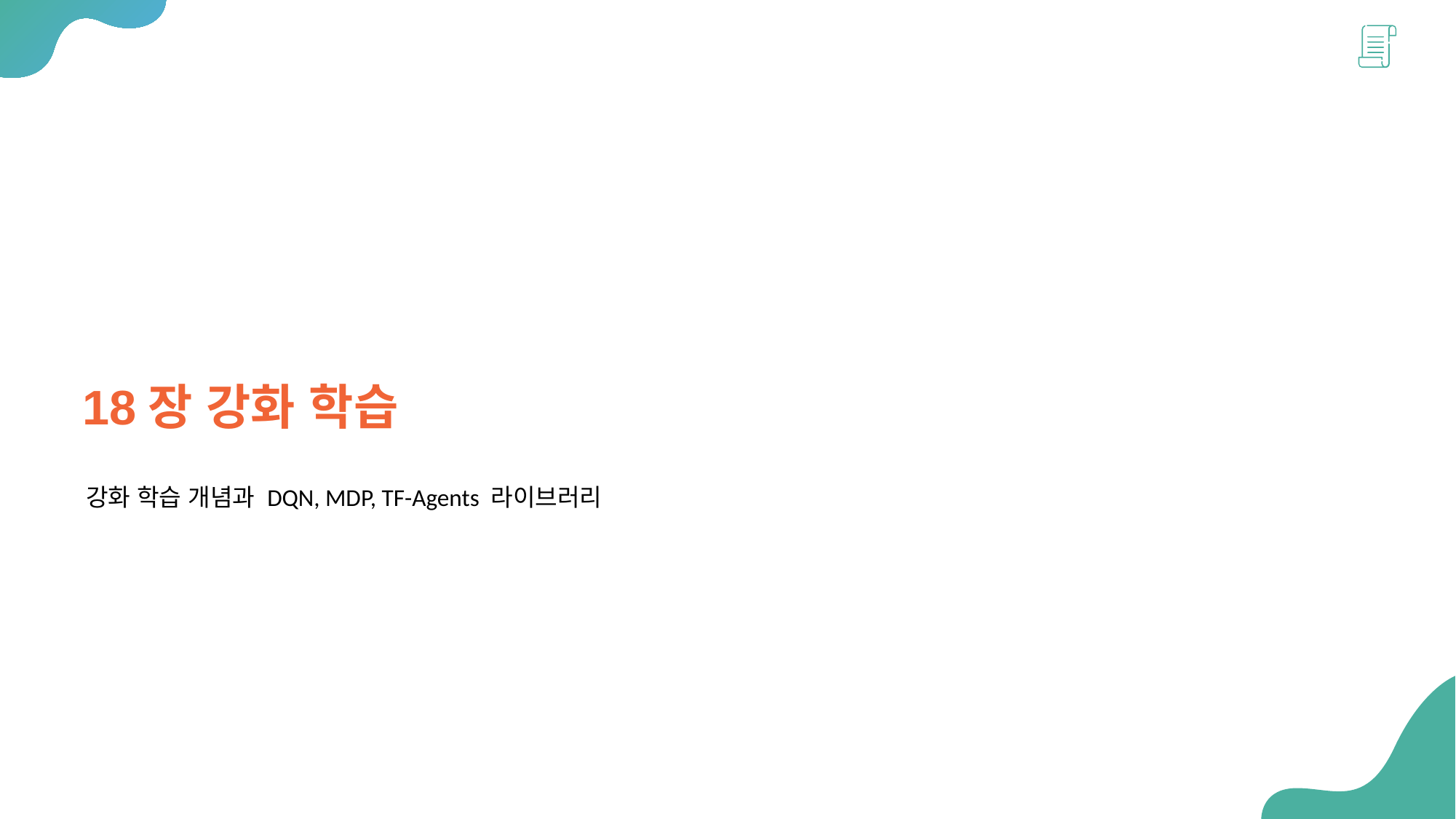

18장 강화 학습
강화 학습 개념과 DQN, MDP, TF-Agents 라이브러리